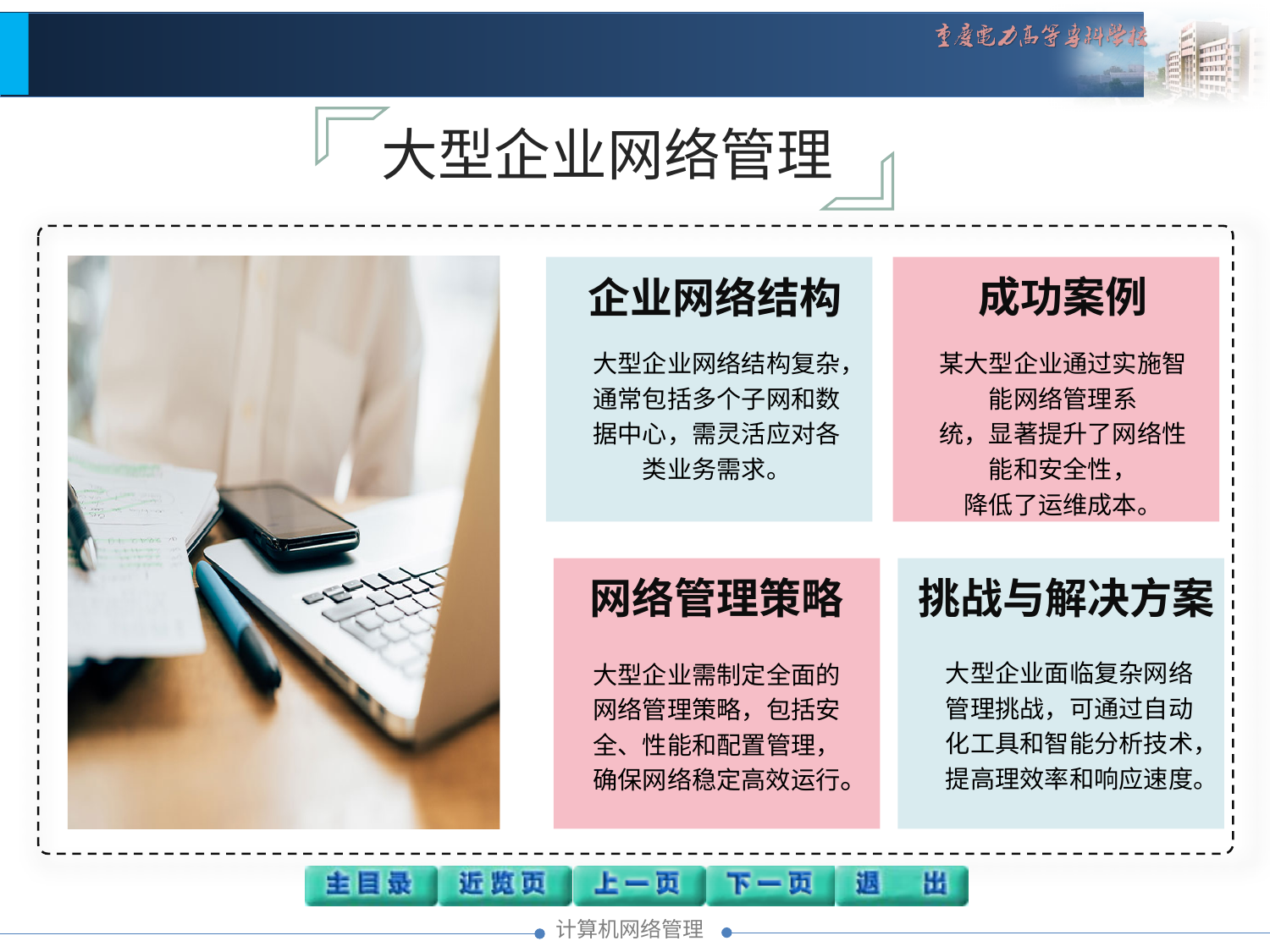

大型企业网络管理

成功案例
企业网络结构
大型企业网络结构复杂，通常包括多个子网和数据中心，需灵活应对各类业务需求。
某大型企业通过实施智能网络管理系
统，显著提升了网络性能和安全性，
降低了运维成本。

网络管理策略
挑战与解决方案
大型企业面临复杂网络管理挑战，可通过自动化工具和智能分析技术，提高理效率和响应速度。
大型企业需制定全面的网络管理策略，包括安全、性能和配置管理，确保网络稳定高效运行。